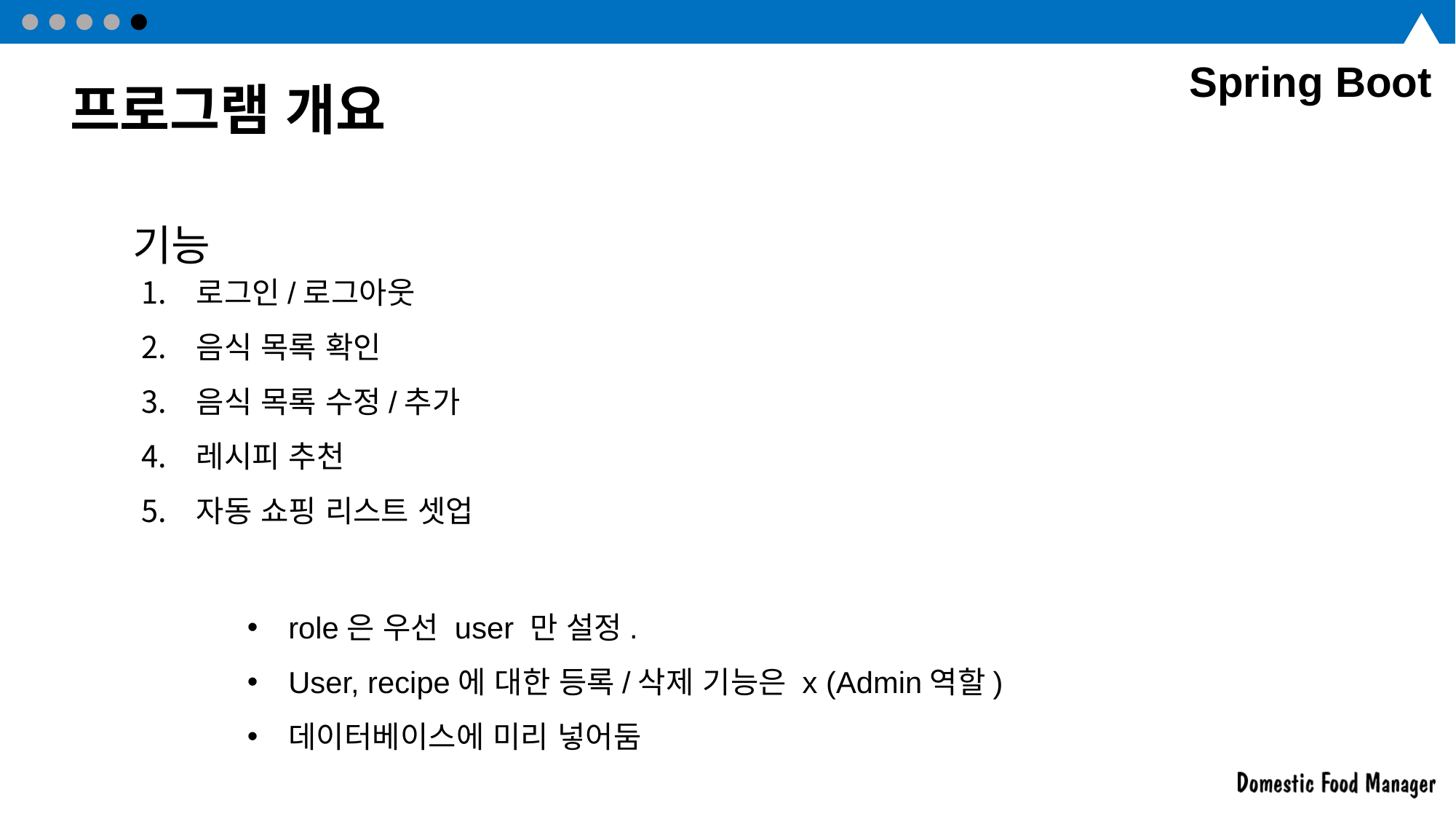

# 프로그램 개요
Spring Boot
기능

로그인/로그아웃
음식 목록 확인
음식 목록 수정/추가
레시피 추천
자동 쇼핑 리스트 셋업

role은 우선 user 만 설정.
User, recipe에 대한 등록/삭제 기능은 x (Admin역할)
데이터베이스에 미리 넣어둠